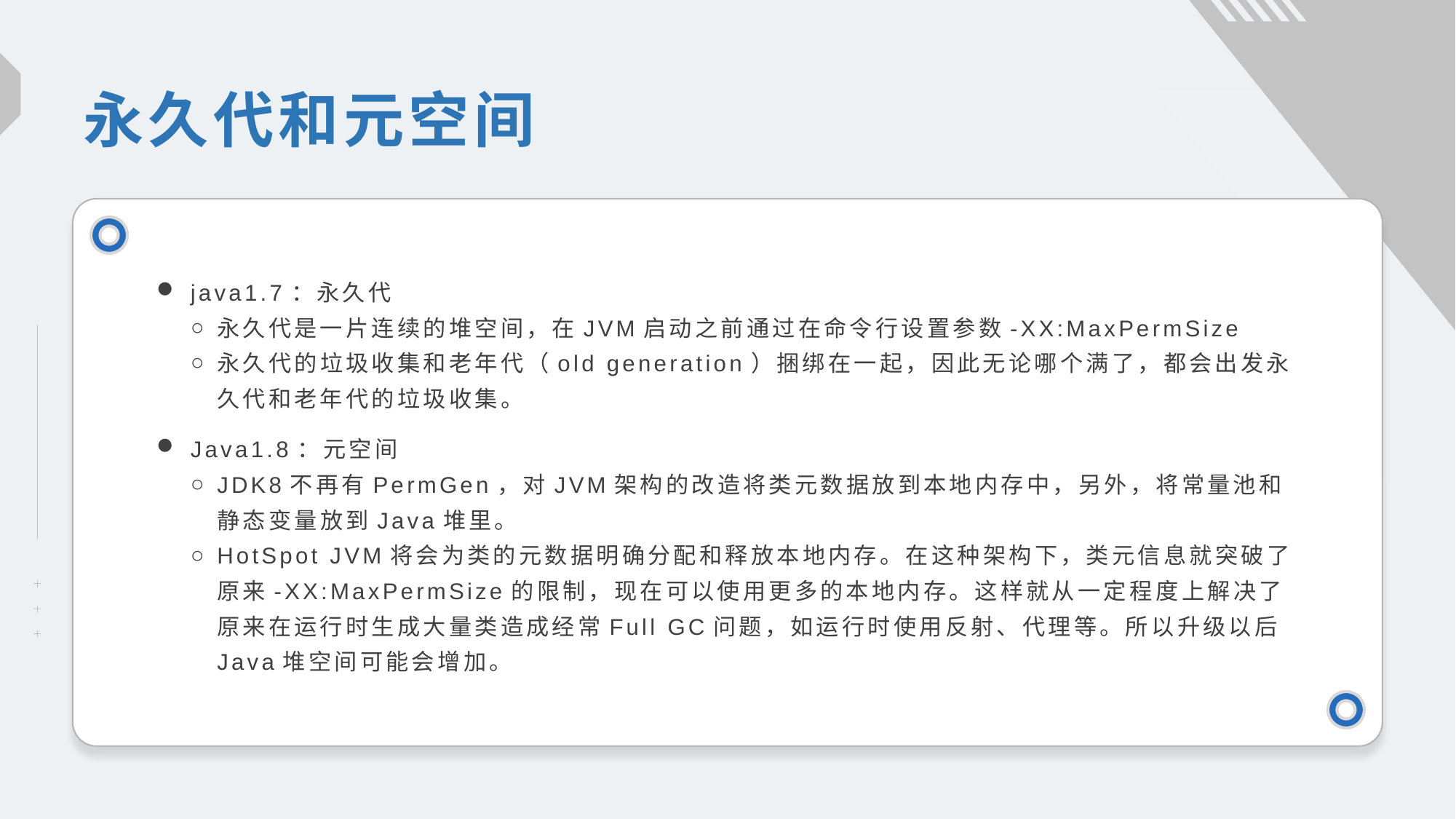

永久代和元空间

java1.7：永久代
永久代是一片连续的堆空间，在JVM启动之前通过在命令行设置参数-XX:MaxPermSize
永久代的垃圾收集和老年代（old generation）捆绑在一起，因此无论哪个满了，都会出发永久代和老年代的垃圾收集。
Java1.8：元空间
JDK8不再有PermGen，对JVM架构的改造将类元数据放到本地内存中，另外，将常量池和静态变量放到Java堆里。
HotSpot JVM将会为类的元数据明确分配和释放本地内存。在这种架构下，类元信息就突破了原来-XX:MaxPermSize的限制，现在可以使用更多的本地内存。这样就从一定程度上解决了原来在运行时生成大量类造成经常Full GC问题，如运行时使用反射、代理等。所以升级以后Java堆空间可能会增加。